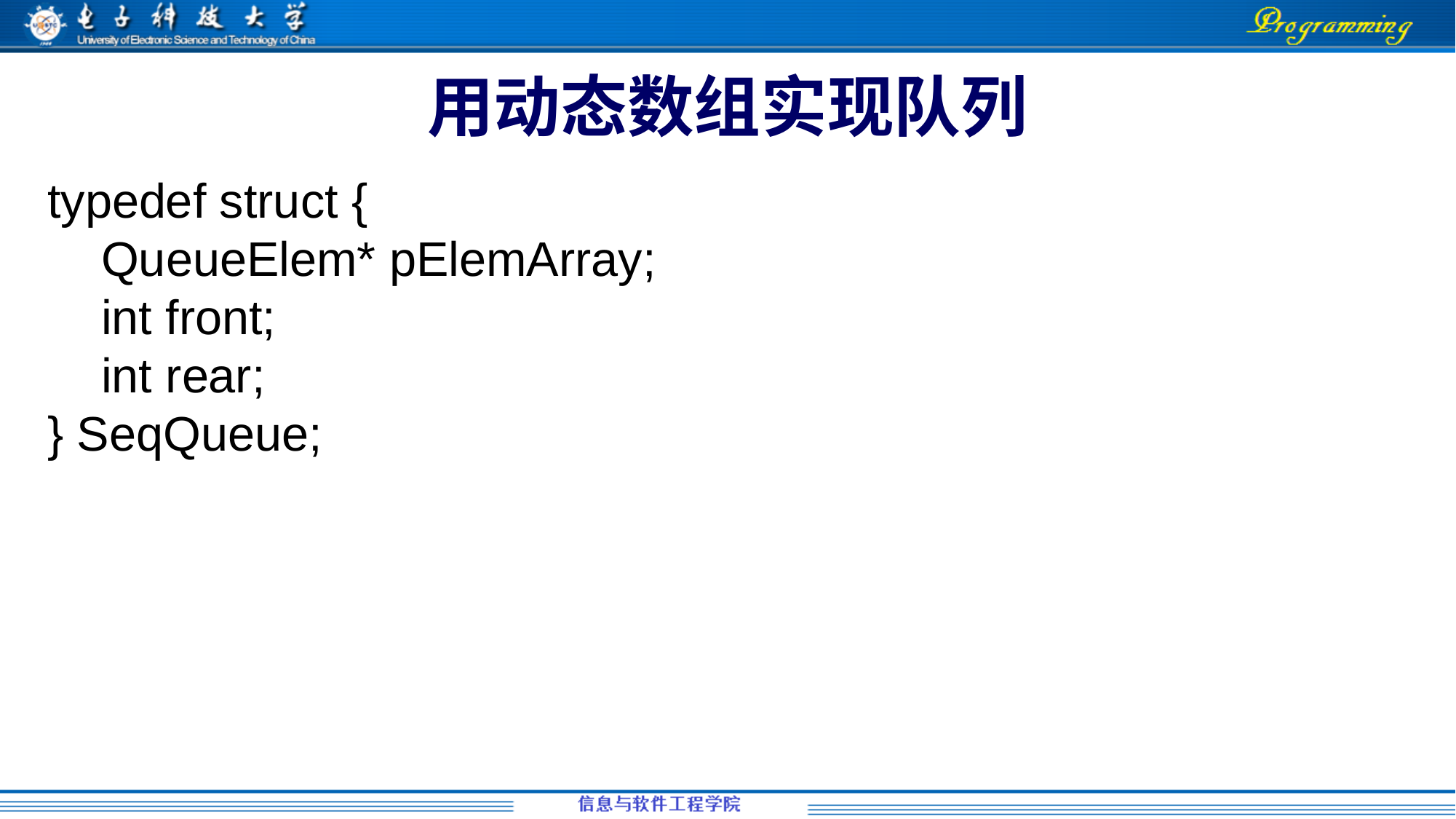

# 用动态数组实现队列
typedef struct {
    QueueElem* pElemArray;
    int front;
    int rear;
} SeqQueue;